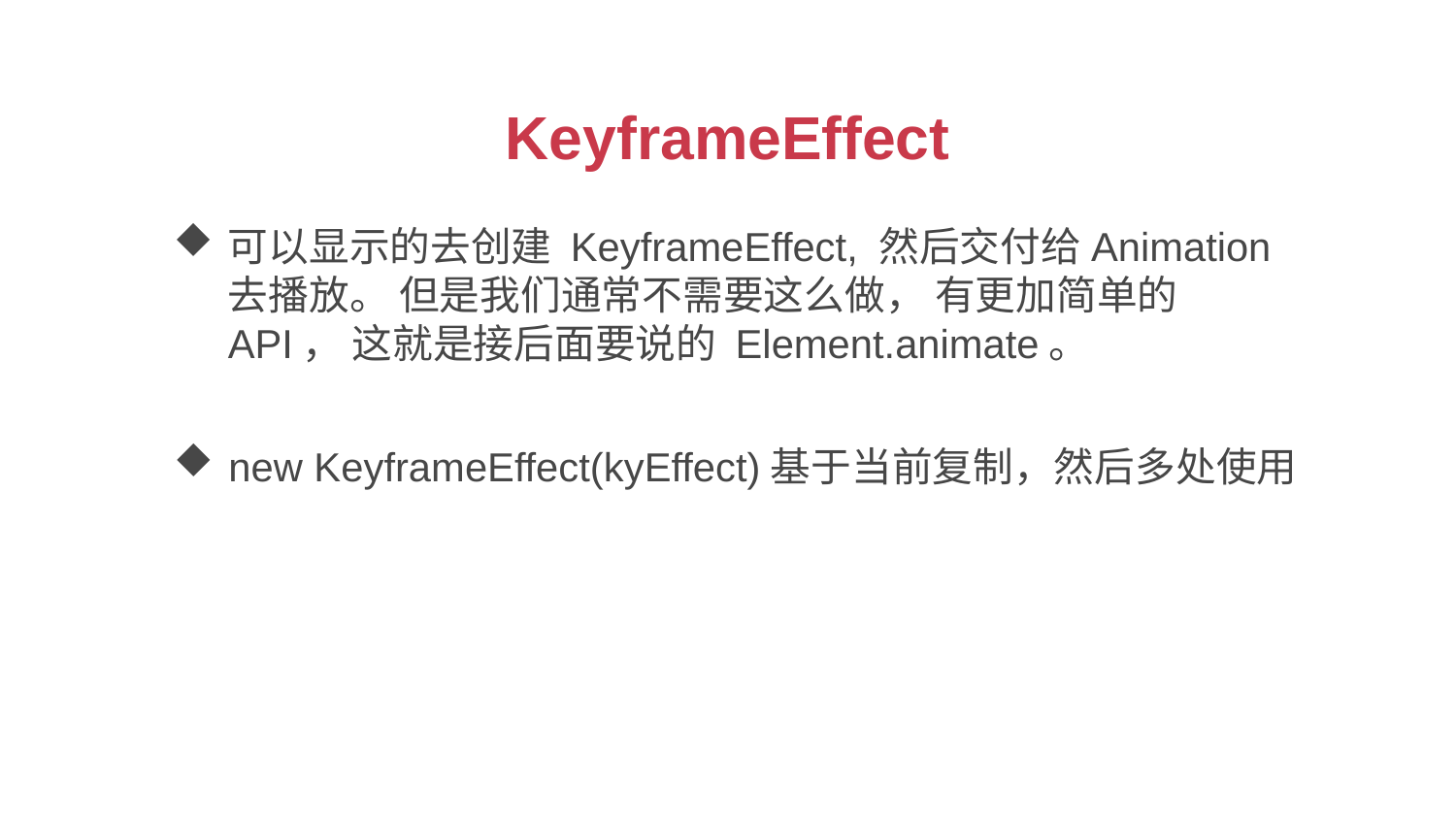

KeyframeEffect
可以显示的去创建 KeyframeEffect, 然后交付给Animation去播放。 但是我们通常不需要这么做， 有更加简单的API， 这就是接后面要说的 Element.animate。
new KeyframeEffect(kyEffect)基于当前复制，然后多处使用